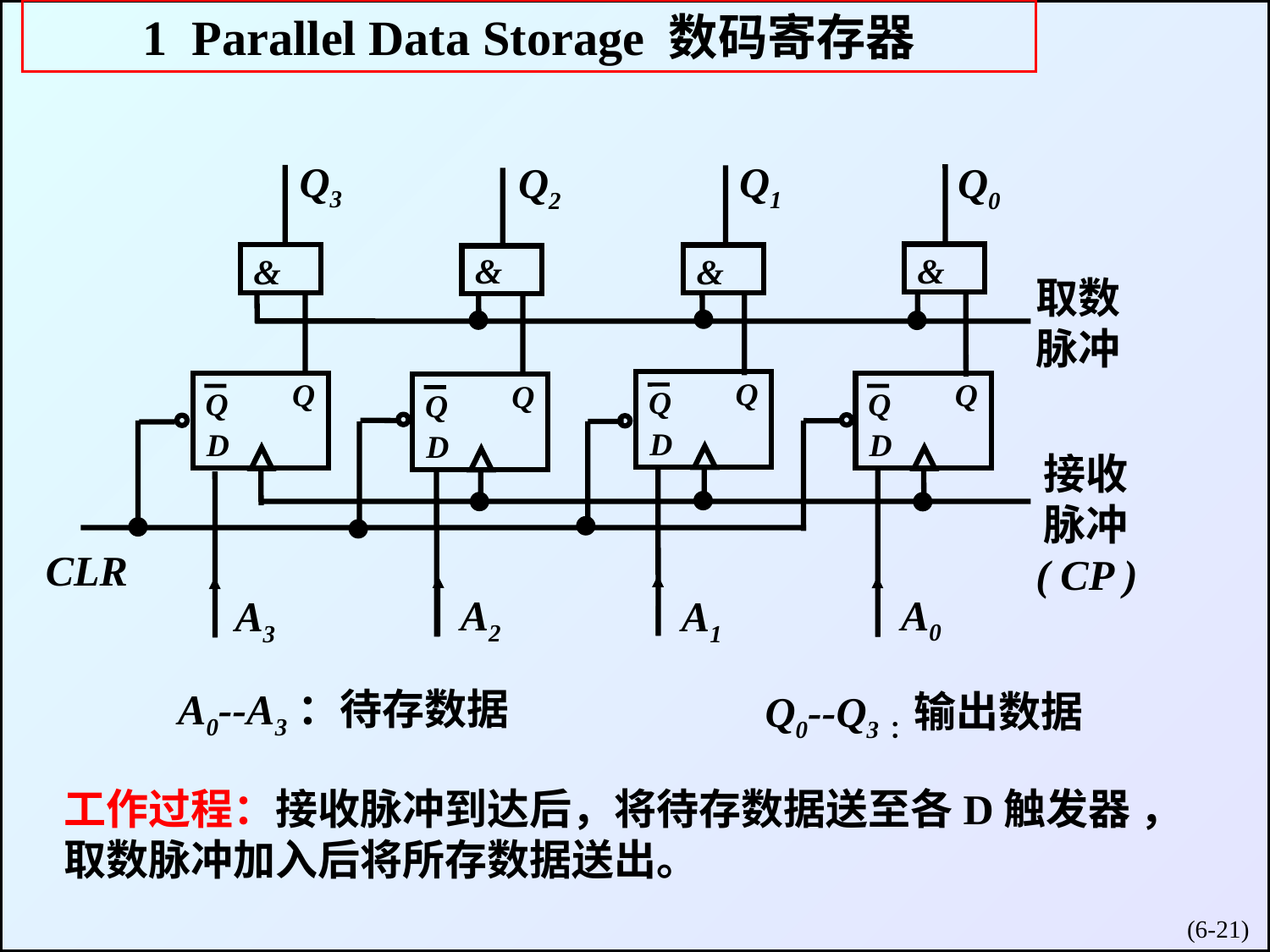

1  Parallel Data Storage 数码寄存器
Q3
Q1
Q2
Q0

&
&
&
&

取数脉冲

Q
Q

D

Q
Q

D

Q
Q

D

Q
Q

D

接收脉冲

CLR
( CP )

A0
A2
A1
A3
A0--A3：待存数据
Q0--Q3：输出数据
工作过程：接收脉冲到达后，将待存数据送至各D触发器 ， 取数脉冲加入后将所存数据送出。
(6-21)